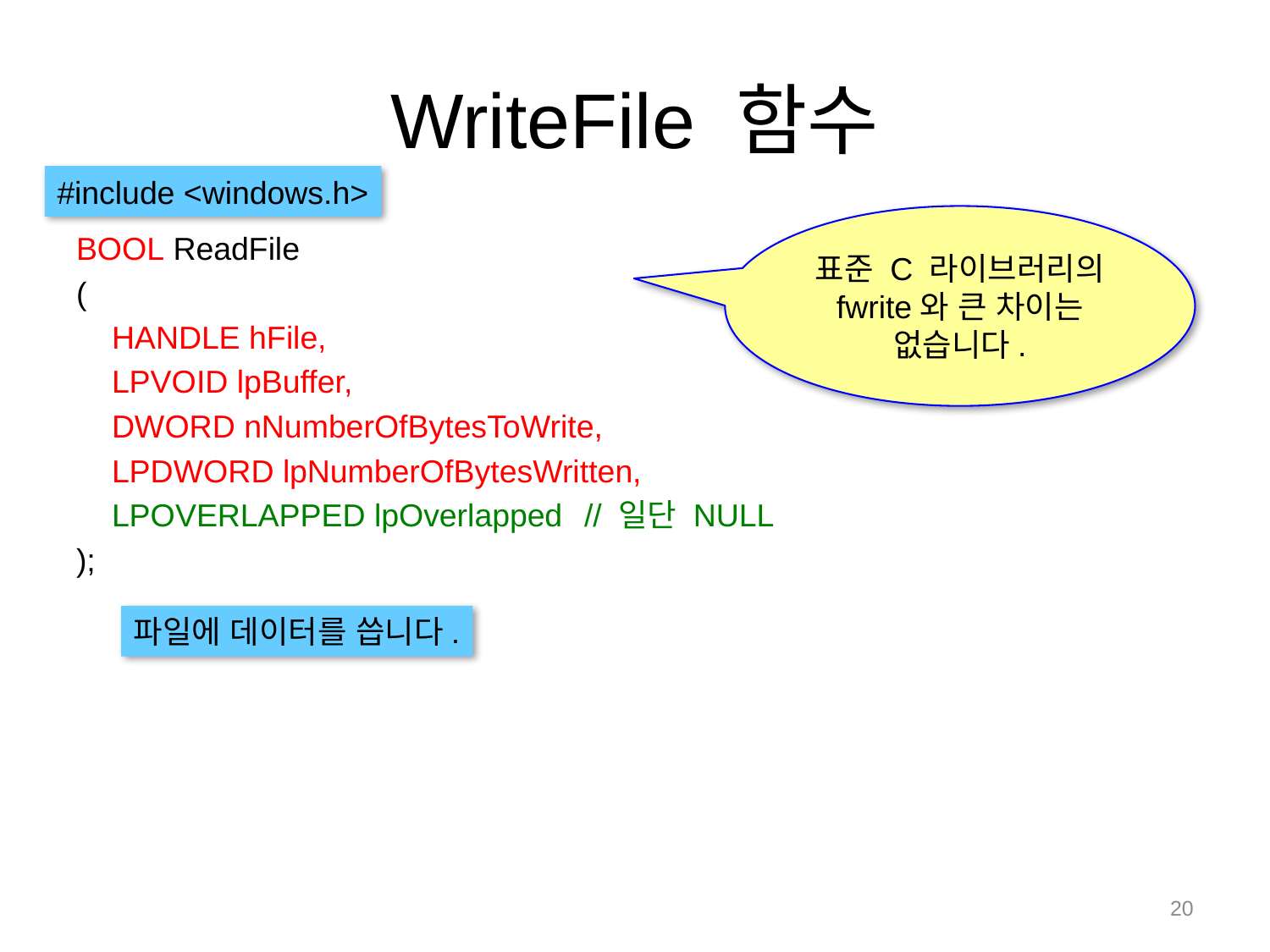

# WriteFile 함수
#include <windows.h>
표준 C 라이브러리의 fwrite와 큰 차이는 없습니다.
BOOL ReadFile
(
    HANDLE hFile,
    LPVOID lpBuffer,
    DWORD nNumberOfBytesToWrite,
    LPDWORD lpNumberOfBytesWritten,
    LPOVERLAPPED lpOverlapped	// 일단 NULL
);
파일에 데이터를 씁니다.
20